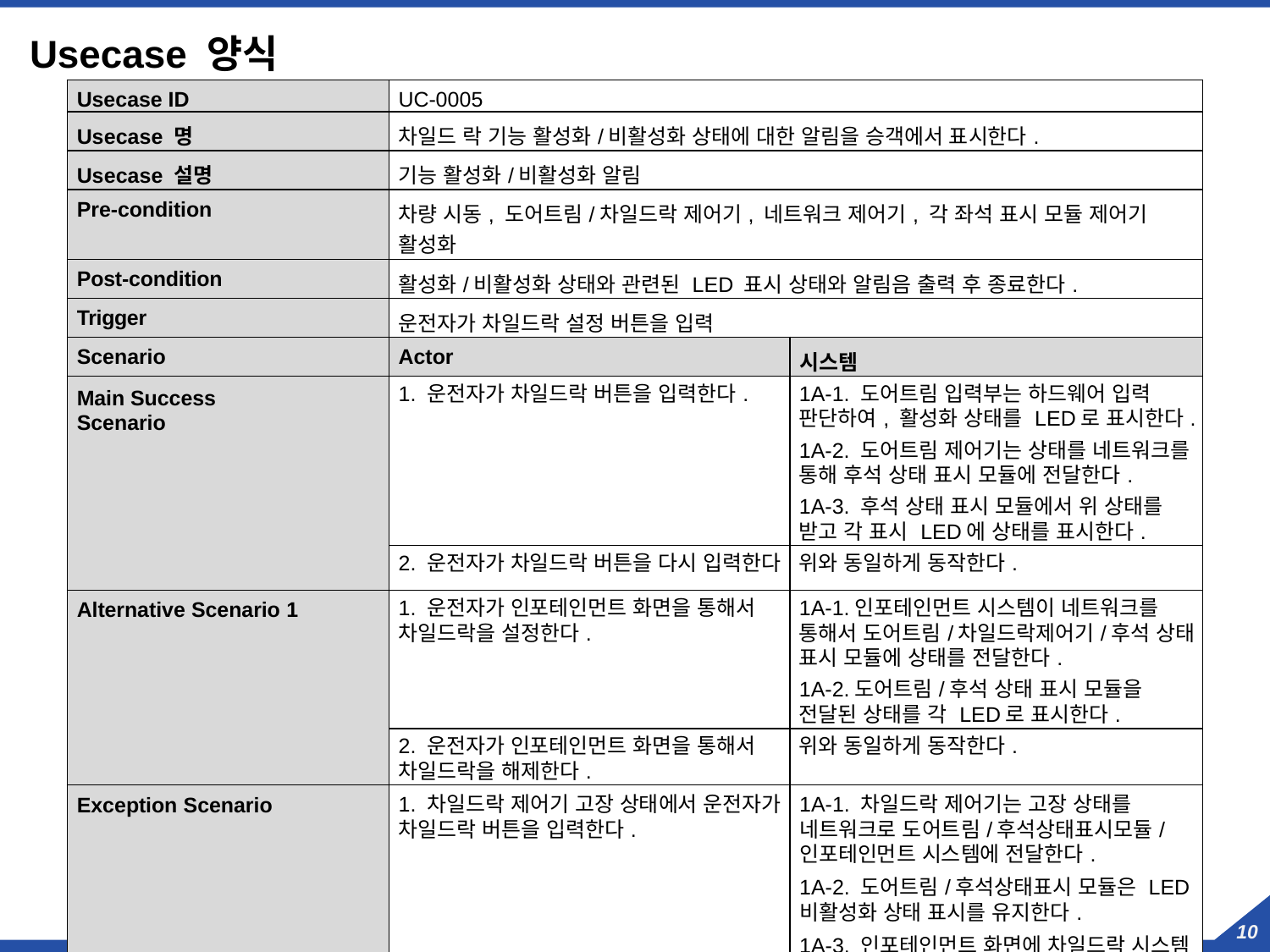

# Usecase 양식
| Usecase ID | UC-0005 |  |
| --- | --- | --- |
| Usecase 명 | 차일드 락 기능 활성화/비활성화 상태에 대한 알림을 승객에서 표시한다. |  |
| Usecase 설명 | 기능 활성화/비활성화 알림 |  |
| Pre-condition | 차량 시동, 도어트림/차일드락 제어기, 네트워크 제어기, 각 좌석 표시 모듈 제어기 활성화 |  |
| Post-condition | 활성화/비활성화 상태와 관련된 LED 표시 상태와 알림음 출력 후 종료한다. |  |
| Trigger | 운전자가 차일드락 설정 버튼을 입력 |  |
| Scenario | Actor | 시스템 |
| Main Success Scenario | 1. 운전자가 차일드락 버튼을 입력한다. | 1A-1. 도어트림 입력부는 하드웨어 입력 판단하여, 활성화 상태를 LED로 표시한다. 1A-2. 도어트림 제어기는 상태를 네트워크를 통해 후석 상태 표시 모듈에 전달한다. 1A-3. 후석 상태 표시 모듈에서 위 상태를 받고 각 표시 LED에 상태를 표시한다. |
|  | 2. 운전자가 차일드락 버튼을 다시 입력한다. | 위와 동일하게 동작한다. |
| Alternative Scenario 1 | 1. 운전자가 인포테인먼트 화면을 통해서 차일드락을 설정한다. | 1A-1.인포테인먼트 시스템이 네트워크를 통해서 도어트림/차일드락제어기/후석 상태 표시 모듈에 상태를 전달한다. 1A-2.도어트림/후석 상태 표시 모듈을 전달된 상태를 각 LED로 표시한다. |
|  | 2. 운전자가 인포테인먼트 화면을 통해서 차일드락을 해제한다. | 위와 동일하게 동작한다. |
| Exception Scenario | 1. 차일드락 제어기 고장 상태에서 운전자가 차일드락 버튼을 입력한다. | 1A-1. 차일드락 제어기는 고장 상태를 네트워크로 도어트림/후석상태표시모듈/인포테인먼트 시스템에 전달한다. 1A-2. 도어트림/후석상태표시 모듈은 LED 비활성화 상태 표시를 유지한다. 1A-3. 인포테인먼트 화면에 차일드락 시스템 고장 안내를 표시한다. |